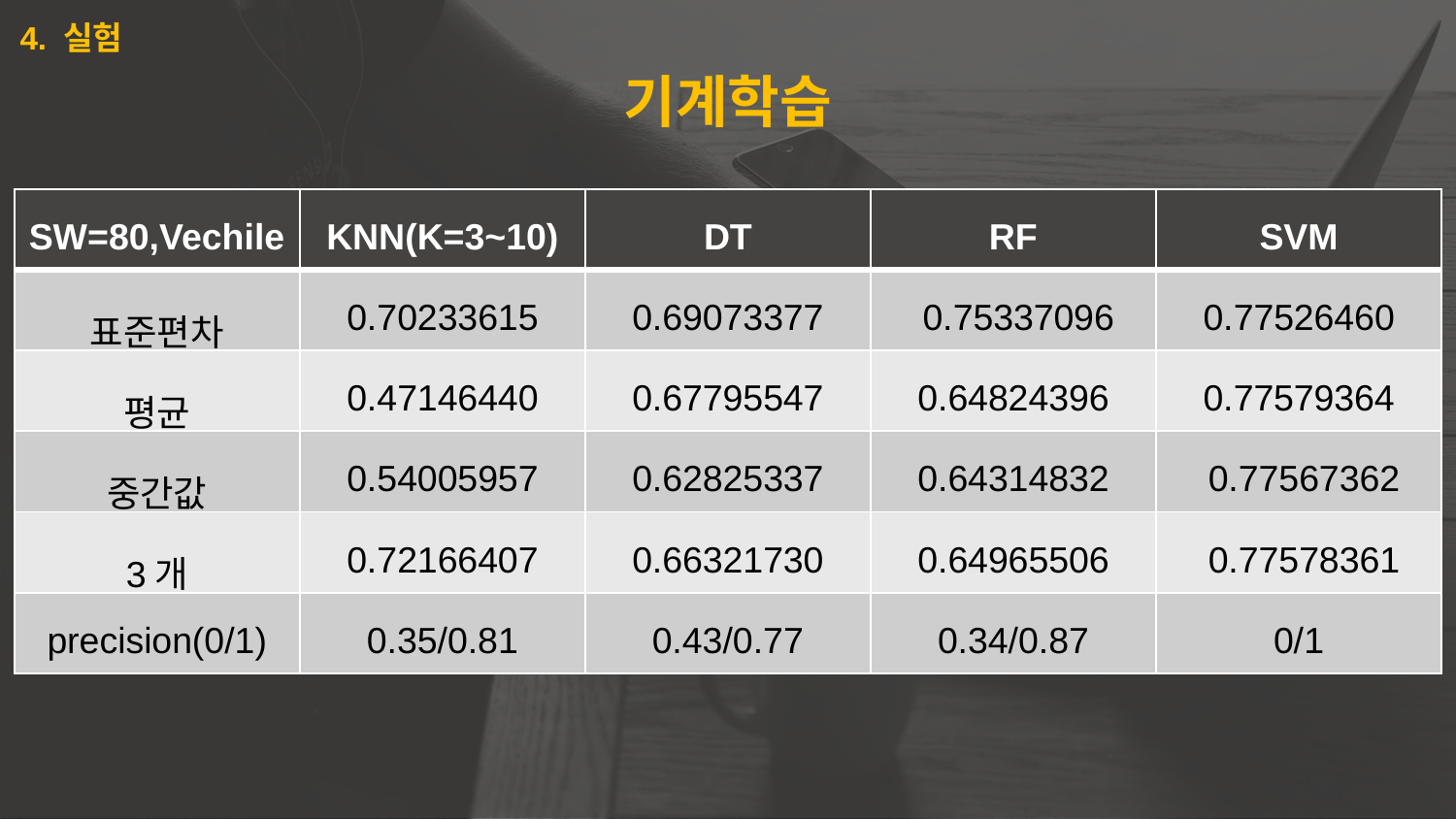

4. 실험
기계학습
4가지 기계학습 알고리즘 사용 : KNN, Decision Tree, Random Forest, SVM
| SW=80,Vechile | KNN(K=3~10) | DT | RF | SVM |
| --- | --- | --- | --- | --- |
| 표준편차 | 0.70233615 | 0.69073377 | 0.75337096 | 0.77526460 |
| 평균 | 0.47146440 | 0.67795547 | 0.64824396 | 0.77579364 |
| 중간값 | 0.54005957 | 0.62825337 | 0.64314832 | 0.77567362 |
| 3개 | 0.72166407 | 0.66321730 | 0.64965506 | 0.77578361 |
| precision(0/1) | 0.35/0.81 | 0.43/0.77 | 0.34/0.87 | 0/1 |